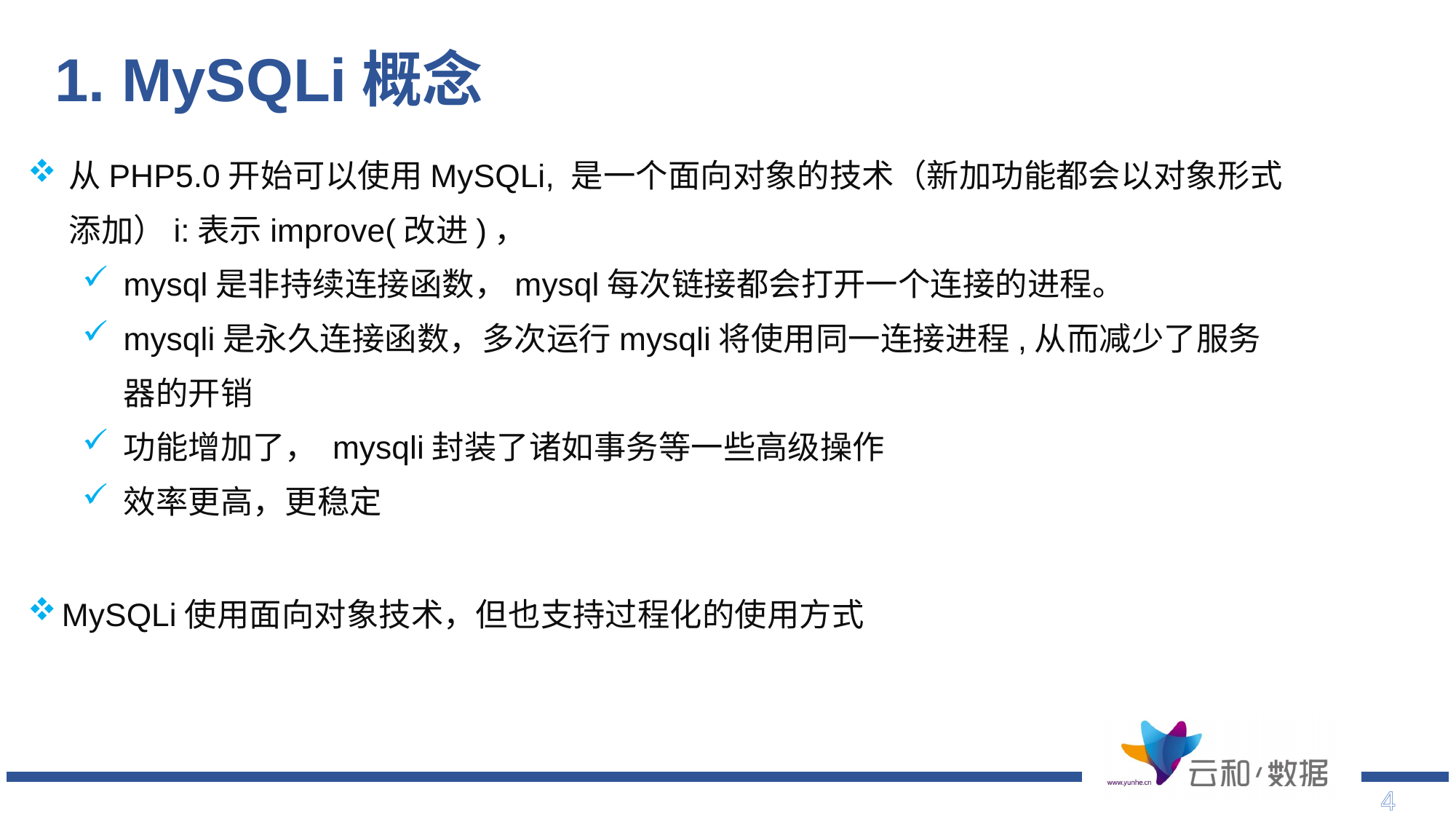

# 1. MySQLi概念
从PHP5.0开始可以使用MySQLi, 是一个面向对象的技术（新加功能都会以对象形式添加）i:表示improve(改进)，
mysql是非持续连接函数，mysql每次链接都会打开一个连接的进程。
mysqli是永久连接函数，多次运行mysqli将使用同一连接进程,从而减少了服务器的开销
功能增加了， mysqli封装了诸如事务等一些高级操作
效率更高，更稳定

MySQLi使用面向对象技术，但也支持过程化的使用方式